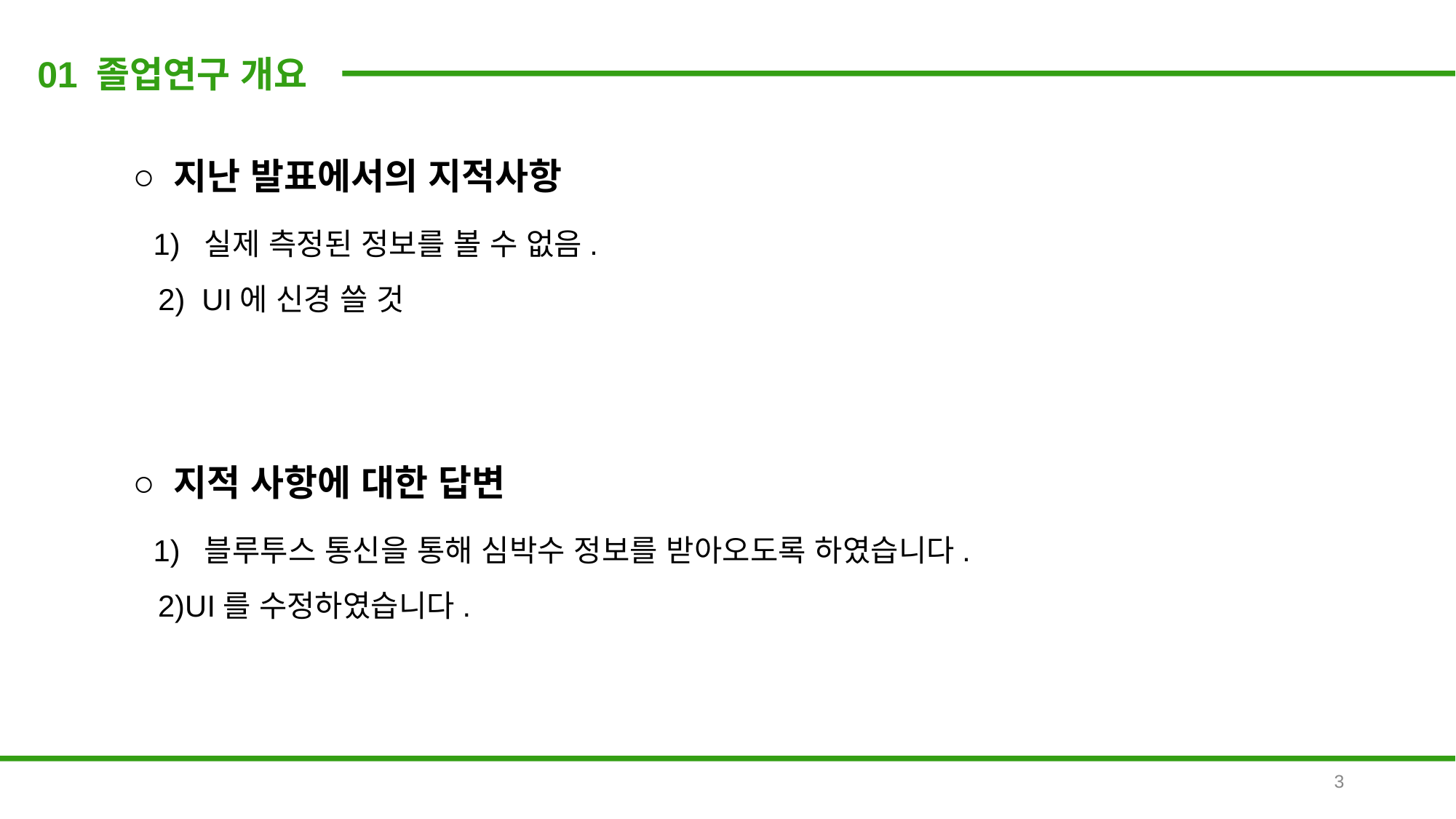

01 졸업연구 개요

○ 지난 발표에서의 지적사항
  1)  실제 측정된 정보를 볼 수 없음.
   2)  UI에 신경 쓸 것

○ 지적 사항에 대한 답변
  1)  블루투스 통신을 통해 심박수 정보를 받아오도록 하였습니다.
   2)UI를 수정하였습니다.

3